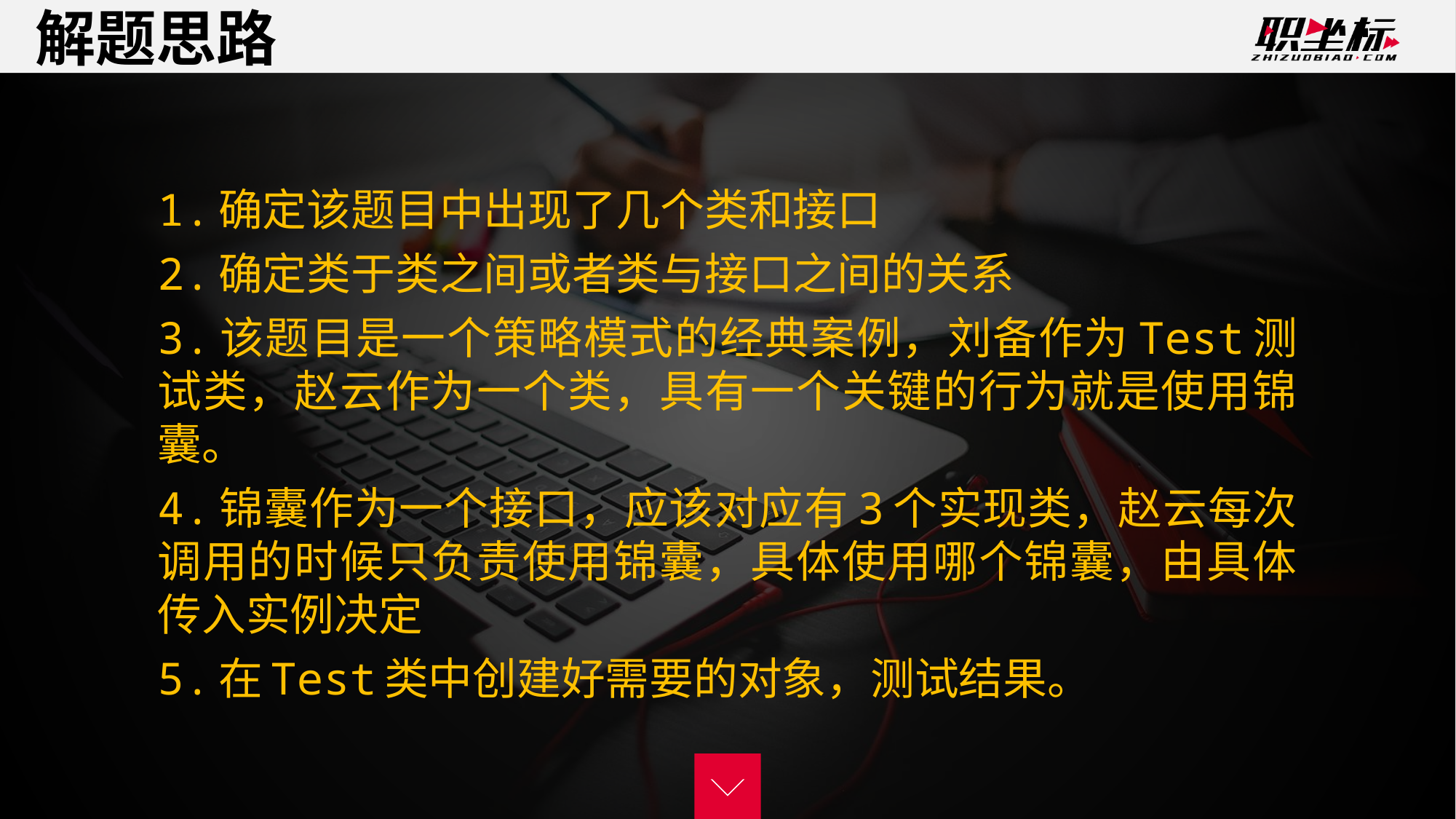

解题思路

1.确定该题目中出现了几个类和接口
2.确定类于类之间或者类与接口之间的关系
3.该题目是一个策略模式的经典案例，刘备作为Test测试类，赵云作为一个类，具有一个关键的行为就是使用锦囊。
4.锦囊作为一个接口，应该对应有3个实现类，赵云每次调用的时候只负责使用锦囊，具体使用哪个锦囊，由具体传入实例决定
5.在Test类中创建好需要的对象，测试结果。